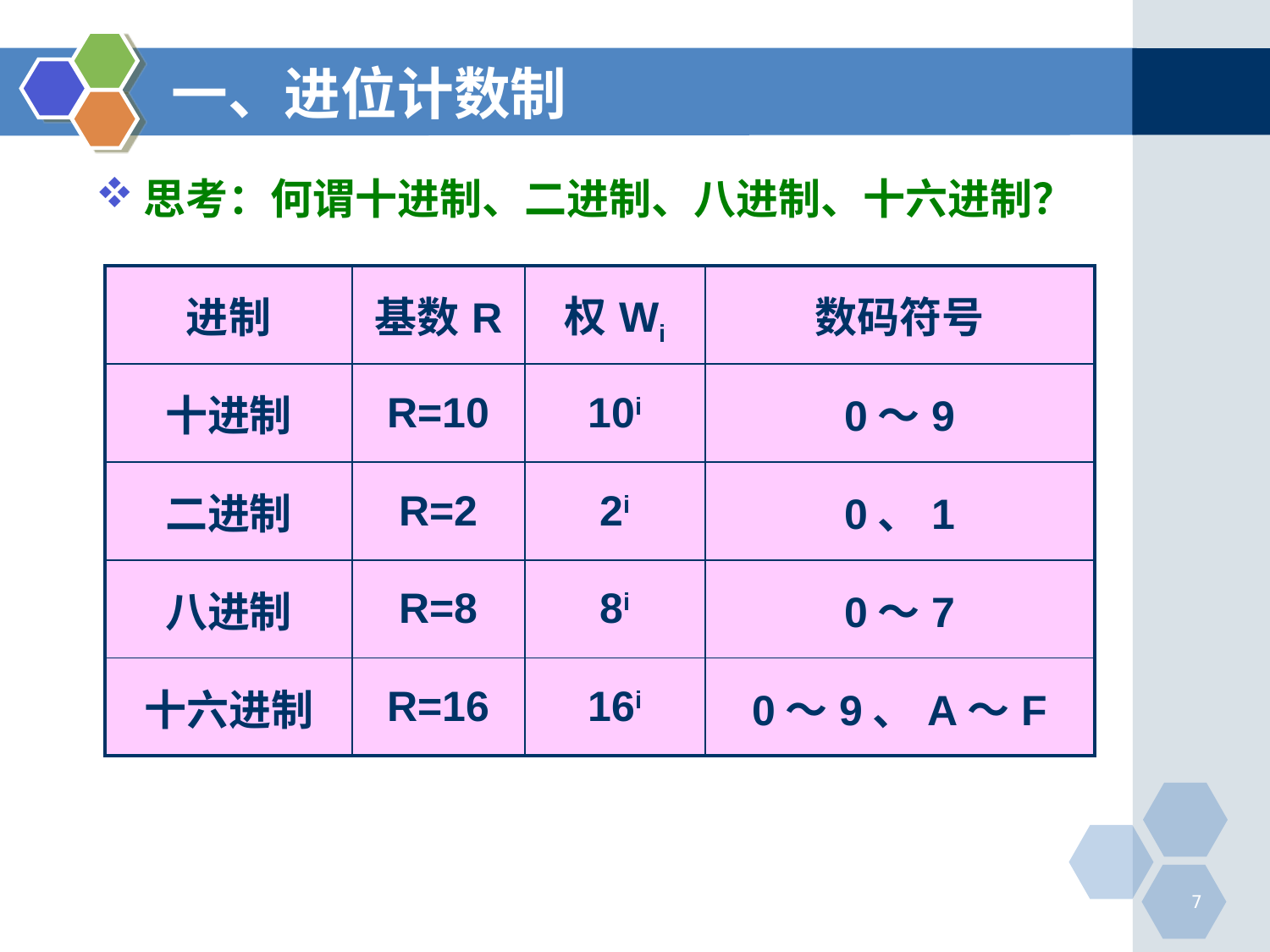

# 一、进位计数制
思考：何谓十进制、二进制、八进制、十六进制？
| 进制 | 基数R | 权Wi | 数码符号 |
| --- | --- | --- | --- |
| 十进制 | R=10 | 10i | 0～9 |
| 二进制 | R=2 | 2i | 0、1 |
| 八进制 | R=8 | 8i | 0～7 |
| 十六进制 | R=16 | 16i | 0～9、A～F |
7